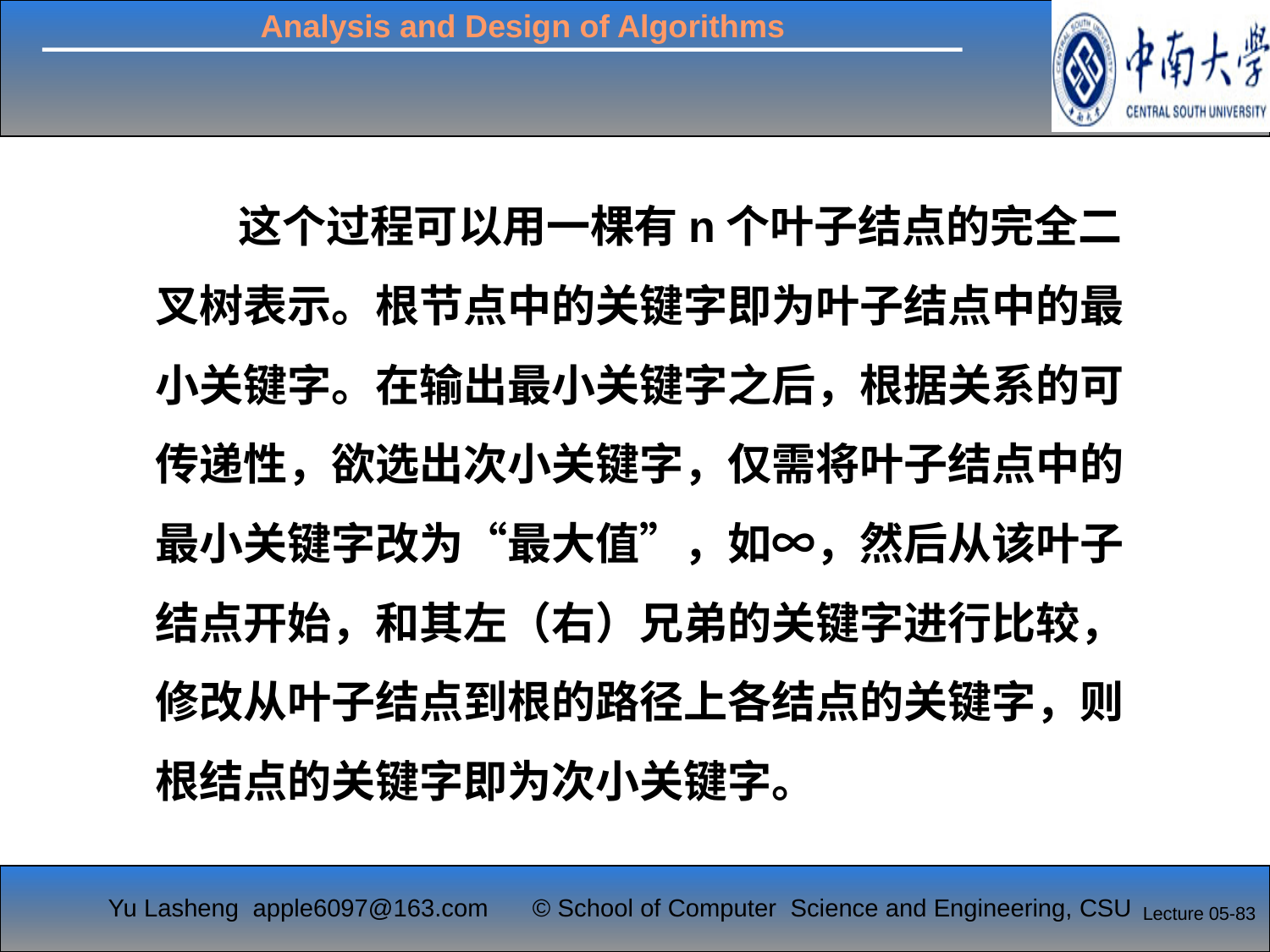

这个过程可以用一棵有n个叶子结点的完全二叉树表示。根节点中的关键字即为叶子结点中的最小关键字。在输出最小关键字之后，根据关系的可传递性，欲选出次小关键字，仅需将叶子结点中的最小关键字改为“最大值”，如∞，然后从该叶子结点开始，和其左（右）兄弟的关键字进行比较，修改从叶子结点到根的路径上各结点的关键字，则根结点的关键字即为次小关键字。
Lecture 05-83